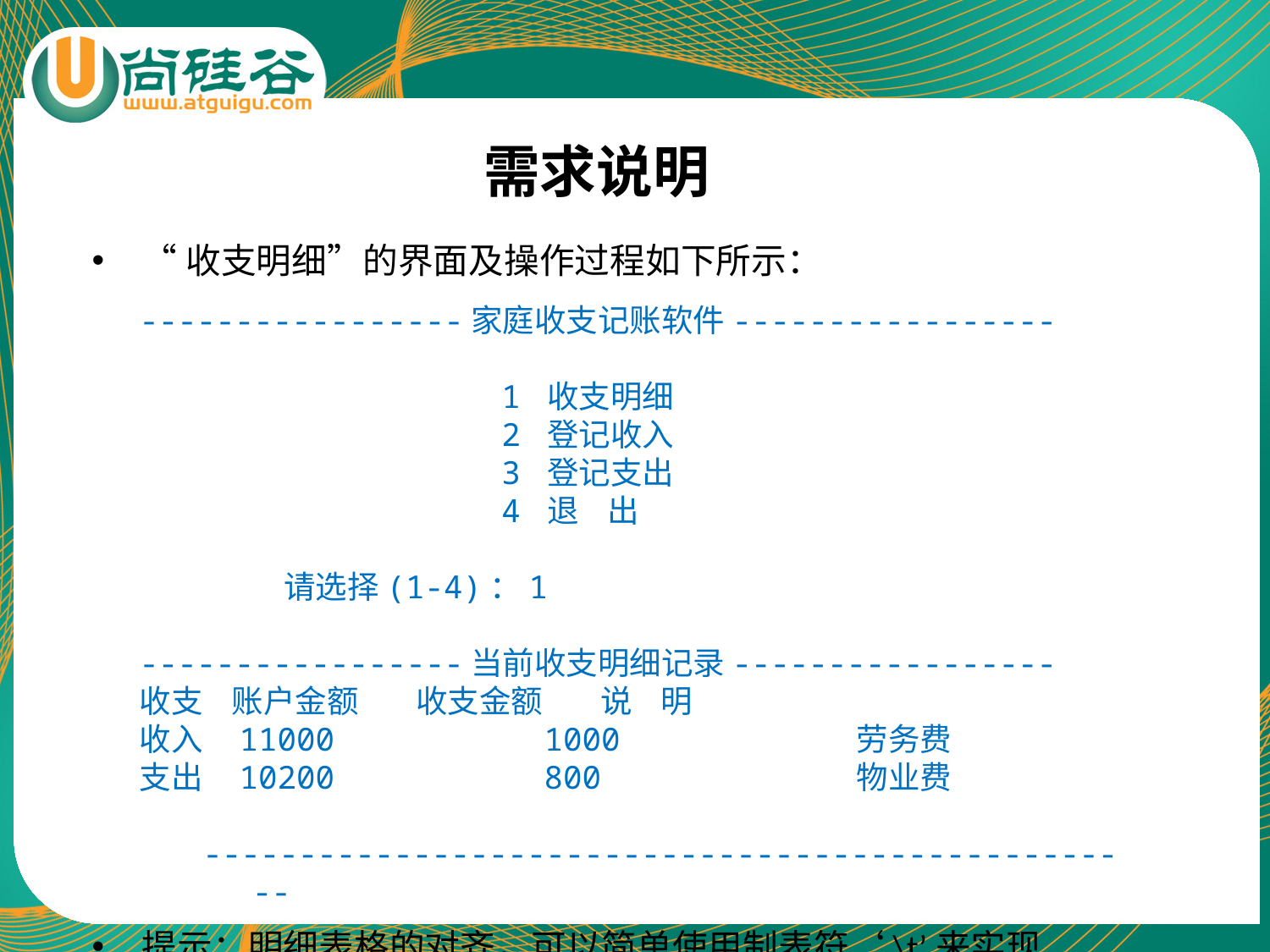

需求说明
“收支明细”的界面及操作过程如下所示：
-----------------家庭收支记账软件-----------------

                   1 收支明细
                   2 登记收入
                   3 登记支出
                   4 退    出

                   请选择(1-4)：1

-----------------当前收支明细记录-----------------
收支    账户金额        收支金额        说    明
收入    11000           1000            劳务费
支出    10200           800             物业费

--------------------------------------------------
提示：明细表格的对齐，可以简单使用制表符‘\t’来实现